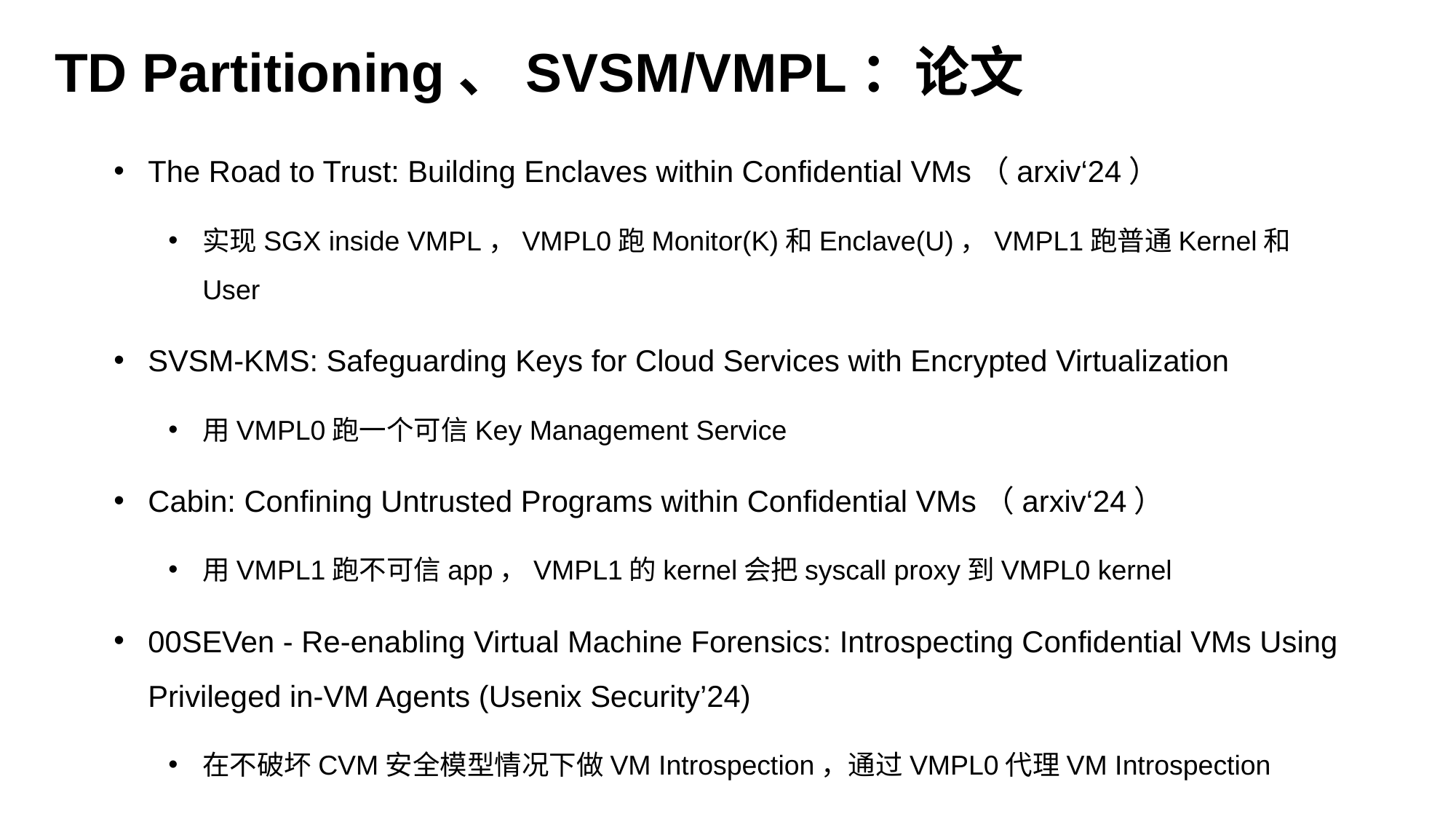

TD Partitioning、SVSM/VMPL：论文
The Road to Trust: Building Enclaves within Confidential VMs（arxiv‘24）
实现SGX inside VMPL，VMPL0跑Monitor(K)和Enclave(U)，VMPL1跑普通Kernel和User
SVSM-KMS: Safeguarding Keys for Cloud Services with Encrypted Virtualization
用VMPL0跑一个可信Key Management Service
Cabin: Confining Untrusted Programs within Confidential VMs（arxiv‘24）
用VMPL1跑不可信app，VMPL1的kernel会把syscall proxy到VMPL0 kernel
00SEVen - Re-enabling Virtual Machine Forensics: Introspecting Confidential VMs Using Privileged in-VM Agents (Usenix Security’24)
在不破坏CVM安全模型情况下做VM Introspection，通过VMPL0代理VM Introspection